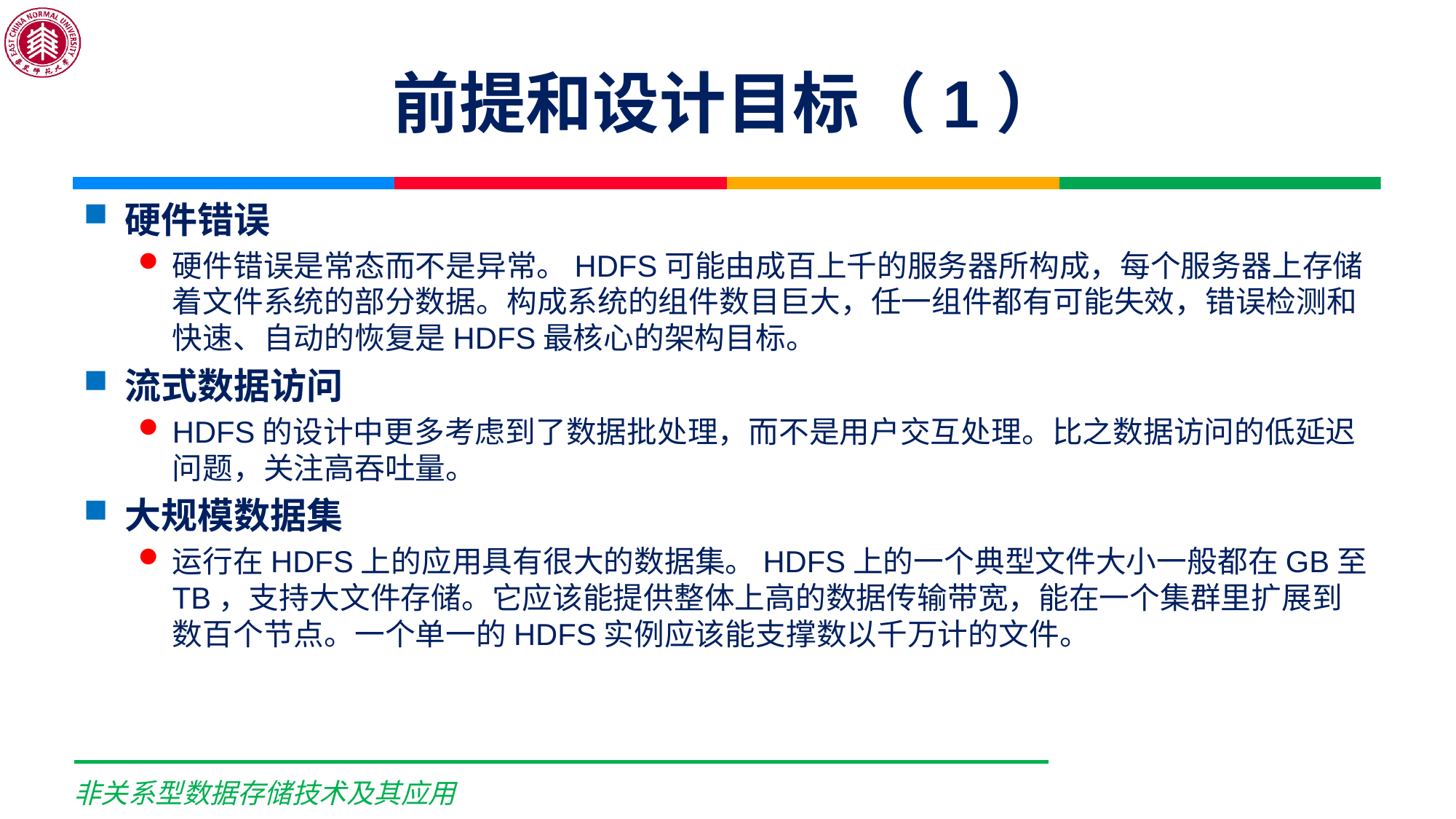

# 前提和设计目标（1）
硬件错误
硬件错误是常态而不是异常。HDFS可能由成百上千的服务器所构成，每个服务器上存储着文件系统的部分数据。构成系统的组件数目巨大，任一组件都有可能失效，错误检测和快速、自动的恢复是HDFS最核心的架构目标。
流式数据访问
HDFS的设计中更多考虑到了数据批处理，而不是用户交互处理。比之数据访问的低延迟问题，关注高吞吐量。
大规模数据集
运行在HDFS上的应用具有很大的数据集。HDFS上的一个典型文件大小一般都在GB至TB，支持大文件存储。它应该能提供整体上高的数据传输带宽，能在一个集群里扩展到数百个节点。一个单一的HDFS实例应该能支撑数以千万计的文件。